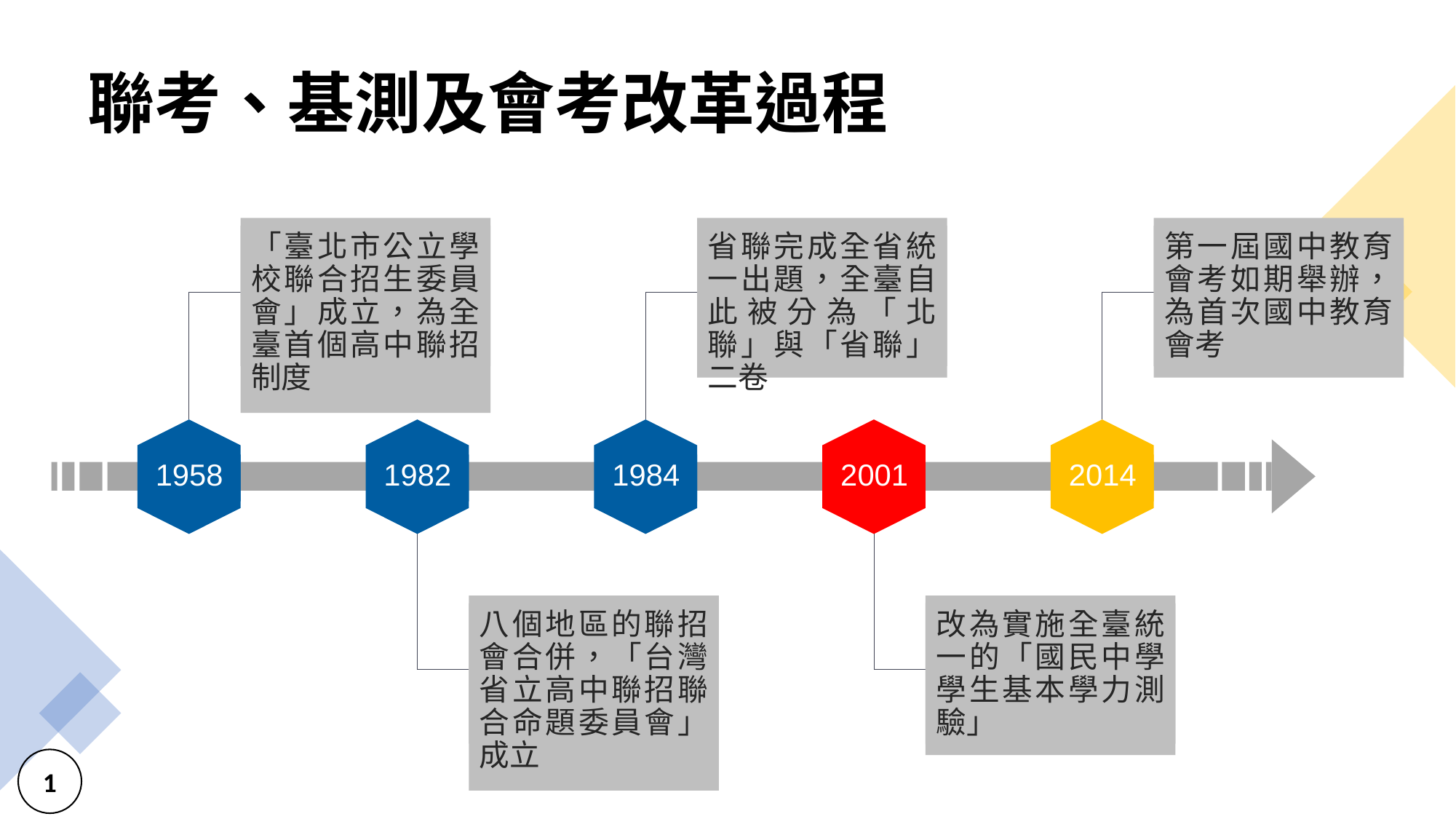

# 聯考、基測及會考改革過程

「臺北市公立學校聯合招生委員會」成立，為全臺首個高中聯招制度

省聯完成全省統一出題，全臺自此被分為「北聯」與「省聯」二卷

第一屆國中教育會考如期舉辦，為首次國中教育會考

1958

1982

1984

2001

2014

八個地區的聯招會合併，「台灣省立高中聯招聯合命題委員會」成立

改為實施全臺統一的「國民中學學生基本學力測驗」

1